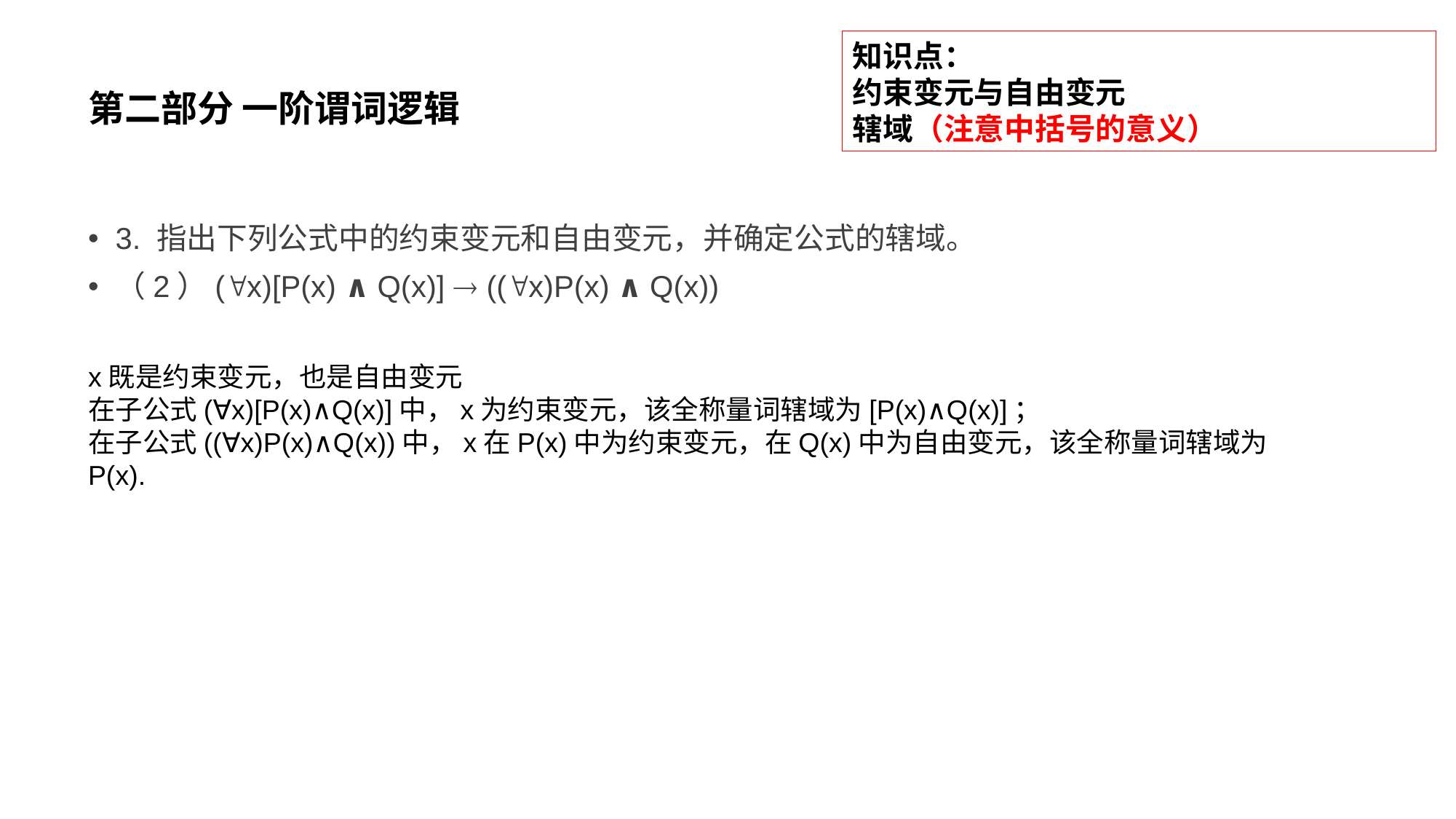

# 第二部分 一阶谓词逻辑
知识点：
约束变元与自由变元
辖域（注意中括号的意义）
3. 指出下列公式中的约束变元和自由变元，并确定公式的辖域。
（2）(∀x)[P(x) ∧ Q(x)] → ((∀x)P(x) ∧ Q(x))
x既是约束变元，也是自由变元
在子公式(∀x)[P(x)∧Q(x)]中，x为约束变元，该全称量词辖域为[P(x)∧Q(x)]；
在子公式((∀x)P(x)∧Q(x))中，x在P(x)中为约束变元，在Q(x)中为自由变元，该全称量词辖域为P(x).